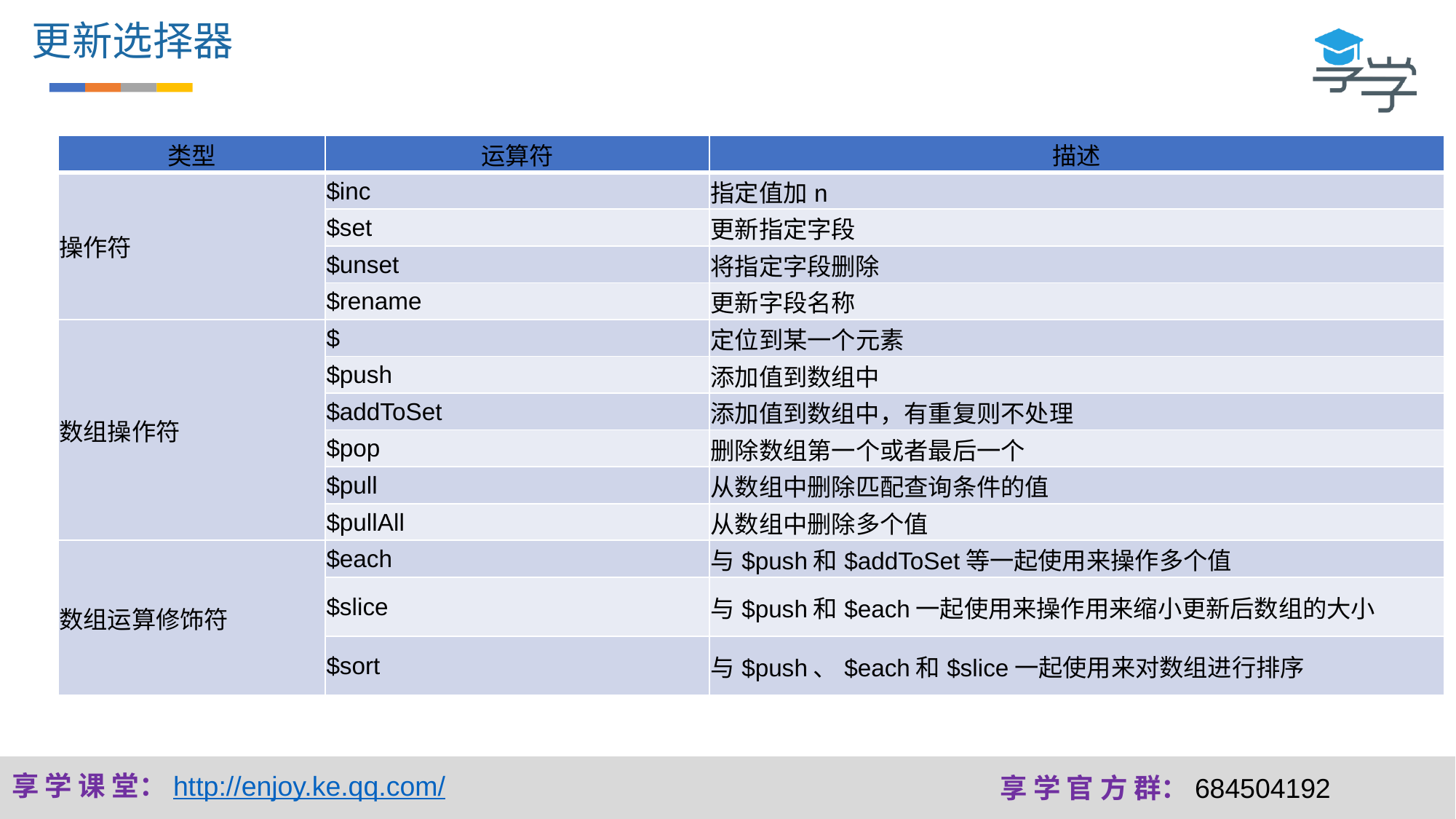

更新选择器

| 类型 | 运算符 | 描述 |
| --- | --- | --- |
| 操作符 | $inc | 指定值加n |
|  | $set | 更新指定字段 |
|  | $unset | 将指定字段删除 |
|  | $rename | 更新字段名称 |
| 数组操作符 | $ | 定位到某一个元素 |
|  | $push | 添加值到数组中 |
|  | $addToSet | 添加值到数组中，有重复则不处理 |
|  | $pop | 删除数组第一个或者最后一个 |
|  | $pull | 从数组中删除匹配查询条件的值 |
|  | $pullAll | 从数组中删除多个值 |
| 数组运算修饰符 | $each | 与$push和$addToSet等一起使用来操作多个值 |
|  | $slice | 与$push和$each一起使用来操作用来缩小更新后数组的大小 |
|  | $sort | 与$push、$each和$slice一起使用来对数组进行排序 |